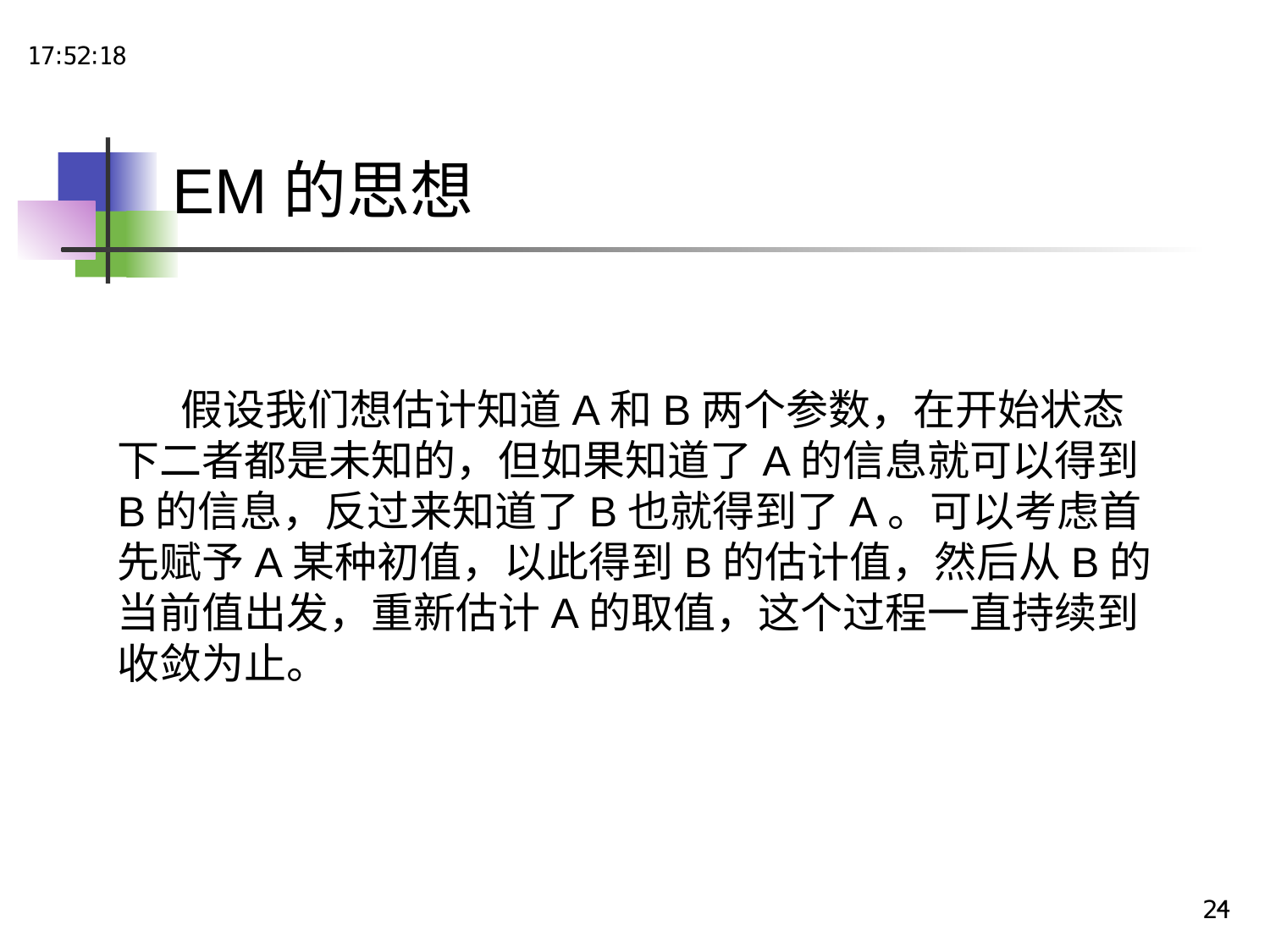

17:52:18
# EM的思想
假设我们想估计知道A和B两个参数，在开始状态下二者都是未知的，但如果知道了A的信息就可以得到B的信息，反过来知道了B也就得到了A。可以考虑首先赋予A某种初值，以此得到B的估计值，然后从B的当前值出发，重新估计A的取值，这个过程一直持续到收敛为止。
24